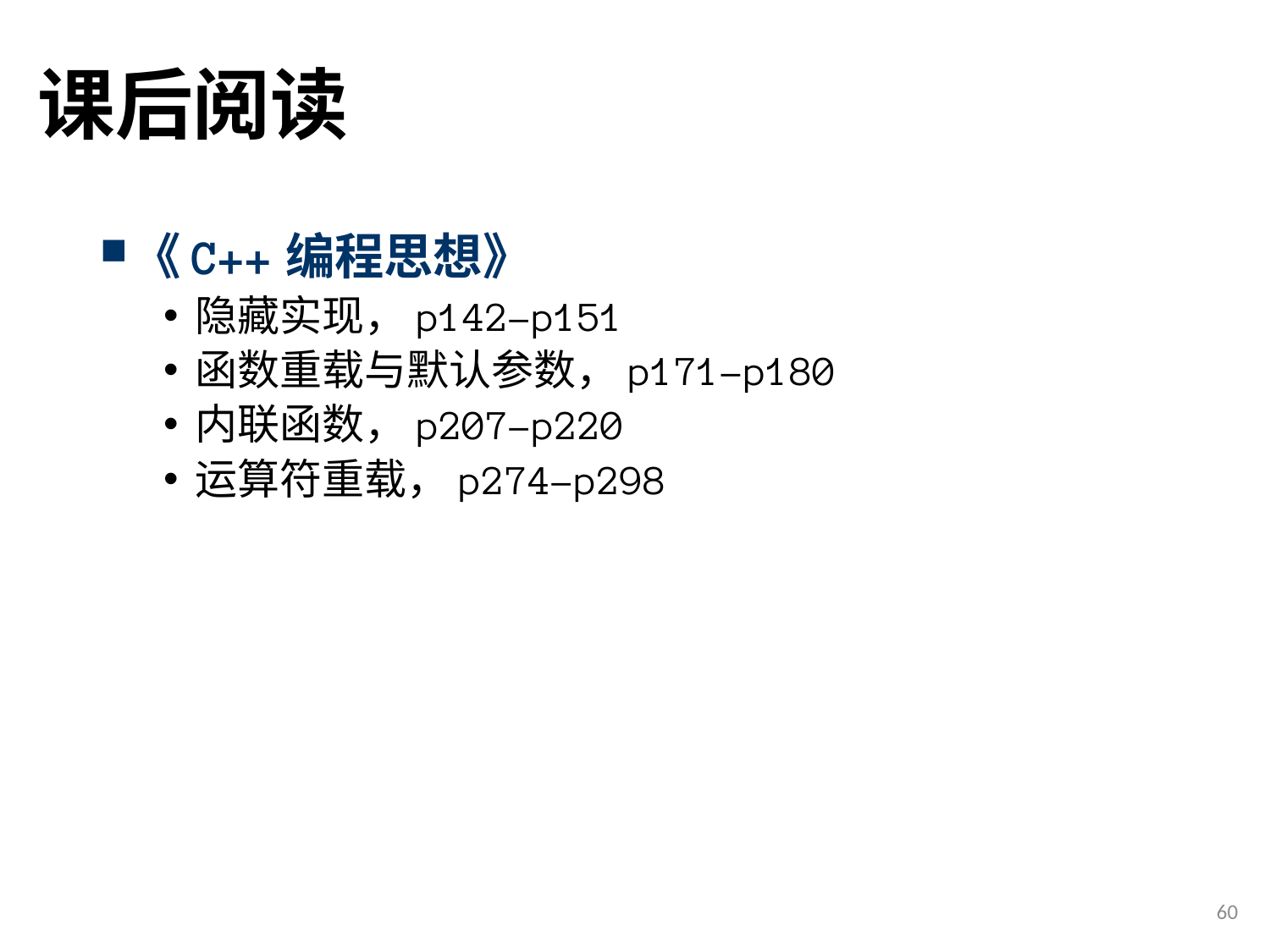

# 课后阅读
《C++编程思想》
隐藏实现，p142-p151
函数重载与默认参数，p171-p180
内联函数，p207-p220
运算符重载，p274-p298
60